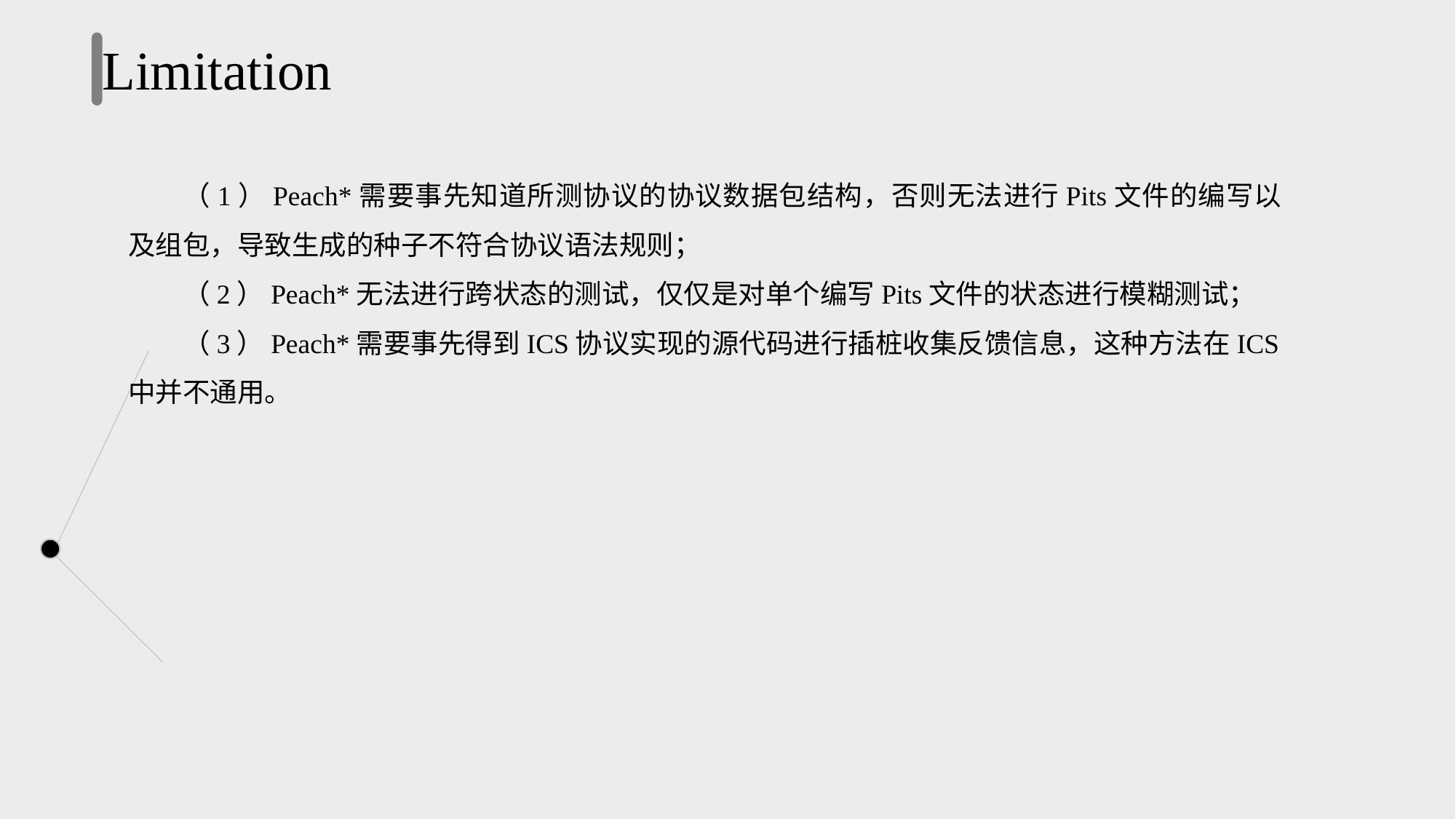

Limitation

（1）Peach*需要事先知道所测协议的协议数据包结构，否则无法进行Pits文件的编写以及组包，导致生成的种子不符合协议语法规则；
（2）Peach*无法进行跨状态的测试，仅仅是对单个编写Pits文件的状态进行模糊测试；
（3）Peach*需要事先得到ICS协议实现的源代码进行插桩收集反馈信息，这种方法在ICS中并不通用。